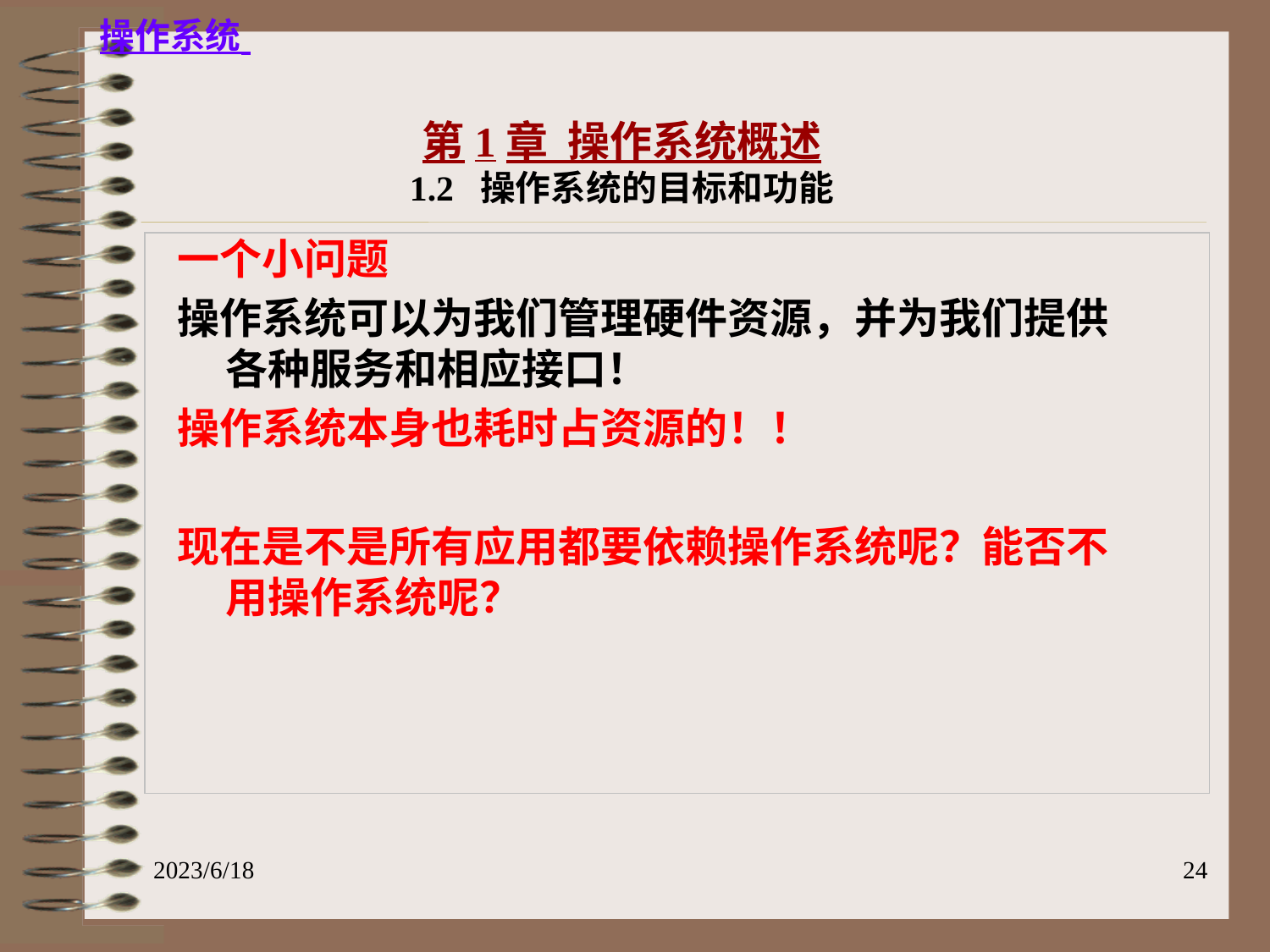

第1章  操作系统概述
1.2  操作系统的目标和功能
一个小问题
操作系统可以为我们管理硬件资源，并为我们提供各种服务和相应接口！
操作系统本身也耗时占资源的！！

现在是不是所有应用都要依赖操作系统呢？能否不用操作系统呢？

2023/6/18
24